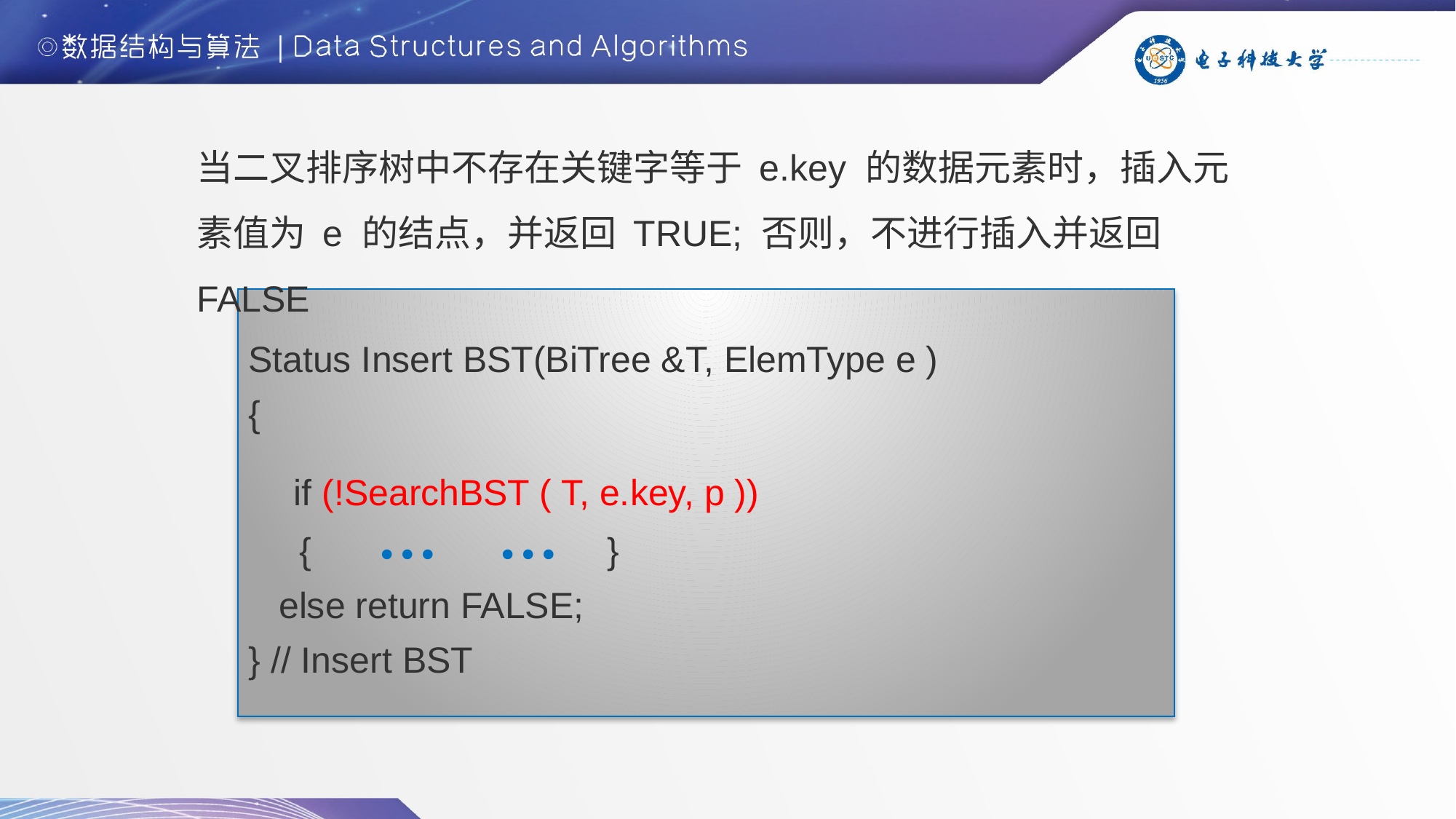

当二叉排序树中不存在关键字等于 e.key 的数据元素时，插入元素值为 e 的结点，并返回 TRUE; 否则，不进行插入并返回FALSE
Status Insert BST(BiTree &T, ElemType e )
{
   if (!SearchBST ( T, e.key, p ))
     {                             }
   else return FALSE;
} // Insert BST
    …    …